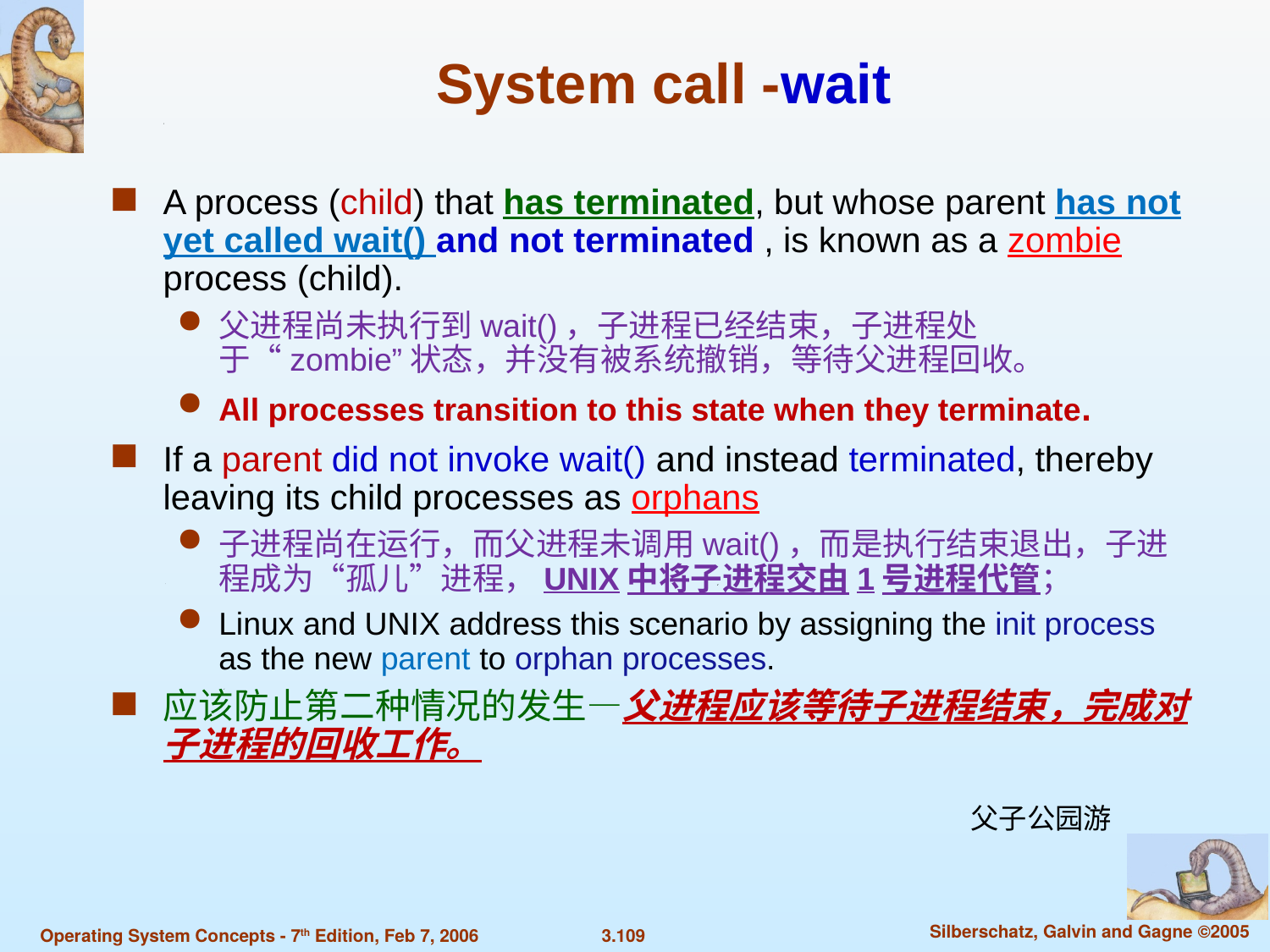

# System call -wait
A process (child) that has terminated, but whose parent has not yet called wait() and not terminated , is known as a zombie process (child).
父进程尚未执行到wait()，子进程已经结束，子进程处于“zombie”状态，并没有被系统撤销，等待父进程回收。
All processes transition to this state when they terminate.
If a parent did not invoke wait() and instead terminated, thereby leaving its child processes as orphans
子进程尚在运行，而父进程未调用wait()，而是执行结束退出，子进程成为“孤儿”进程，UNIX中将子进程交由1号进程代管；
Linux and UNIX address this scenario by assigning the init process as the new parent to orphan processes.
应该防止第二种情况的发生—父进程应该等待子进程结束，完成对子进程的回收工作。

父子公园游